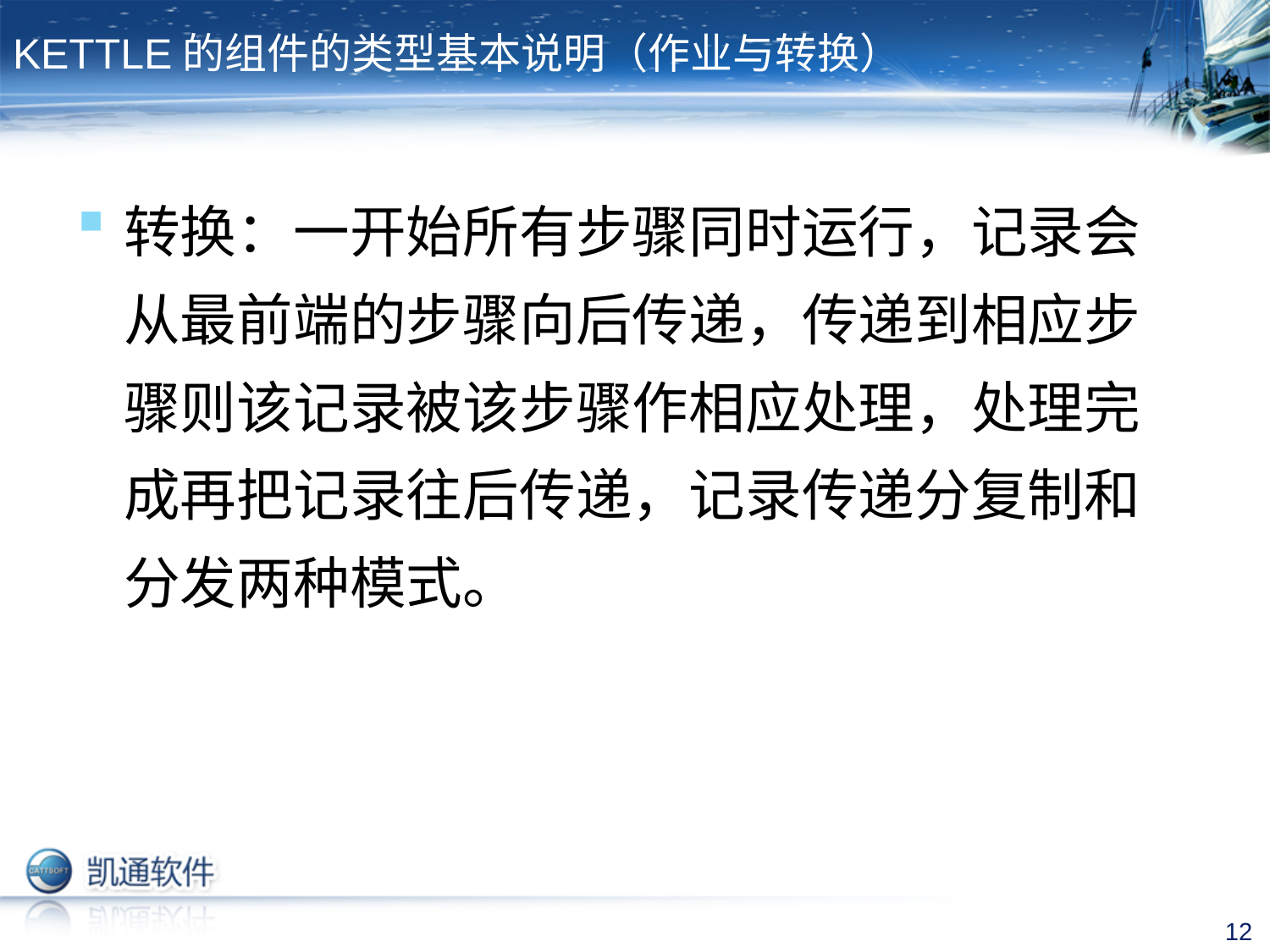

# KETTLE的组件的类型基本说明（作业与转换）
转换：一开始所有步骤同时运行，记录会从最前端的步骤向后传递，传递到相应步骤则该记录被该步骤作相应处理，处理完成再把记录往后传递，记录传递分复制和分发两种模式。

12